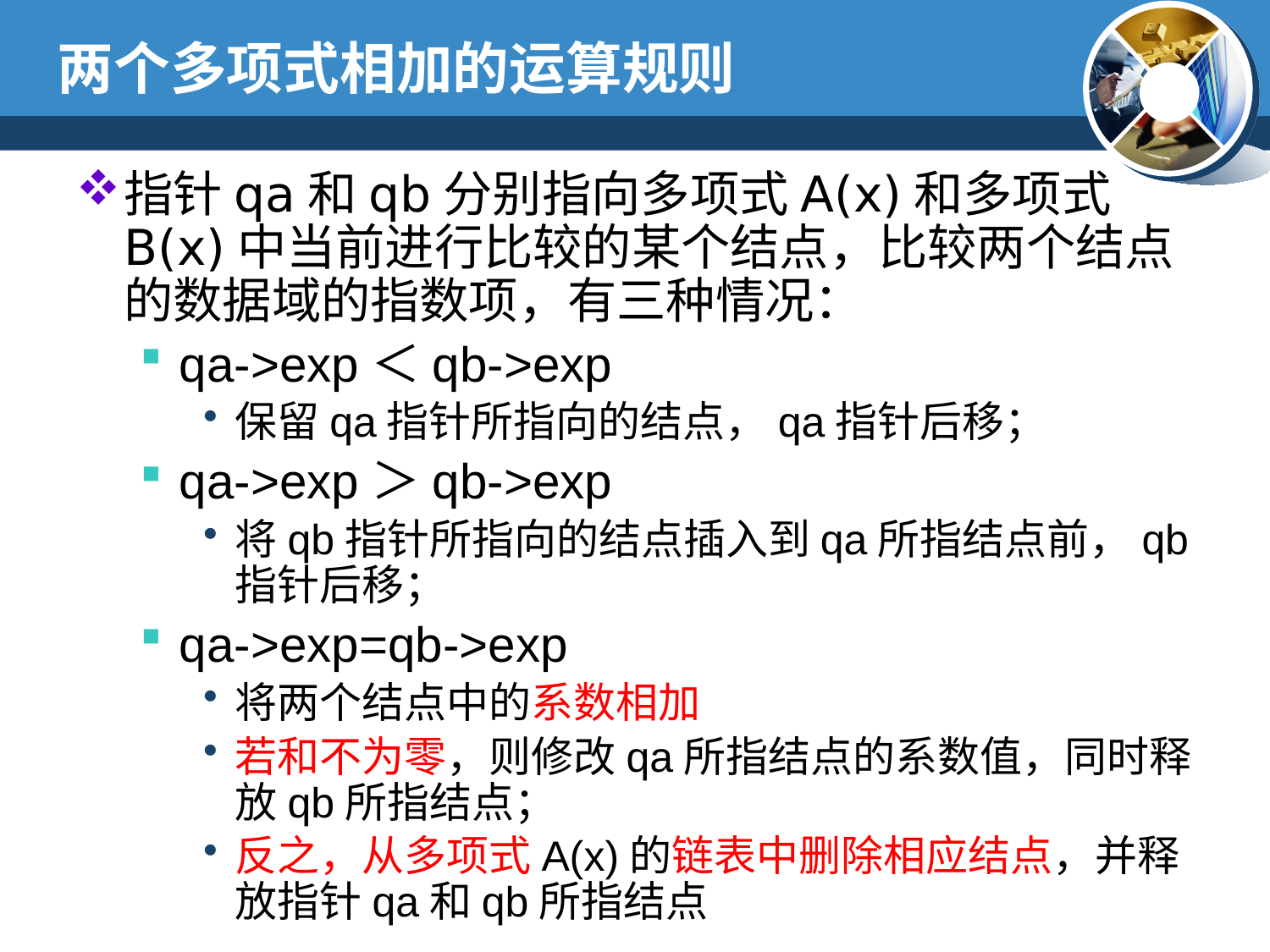

# 两个多项式相加的运算规则
指针qa和qb分别指向多项式A(x)和多项式B(x)中当前进行比较的某个结点，比较两个结点的数据域的指数项，有三种情况：
qa->exp＜qb->exp
保留qa指针所指向的结点，qa指针后移；
qa->exp＞qb->exp
将qb指针所指向的结点插入到qa所指结点前，qb指针后移；
qa->exp=qb->exp
将两个结点中的系数相加
若和不为零，则修改qa所指结点的系数值，同时释放qb所指结点；
反之，从多项式A(x)的链表中删除相应结点，并释放指针qa和qb所指结点